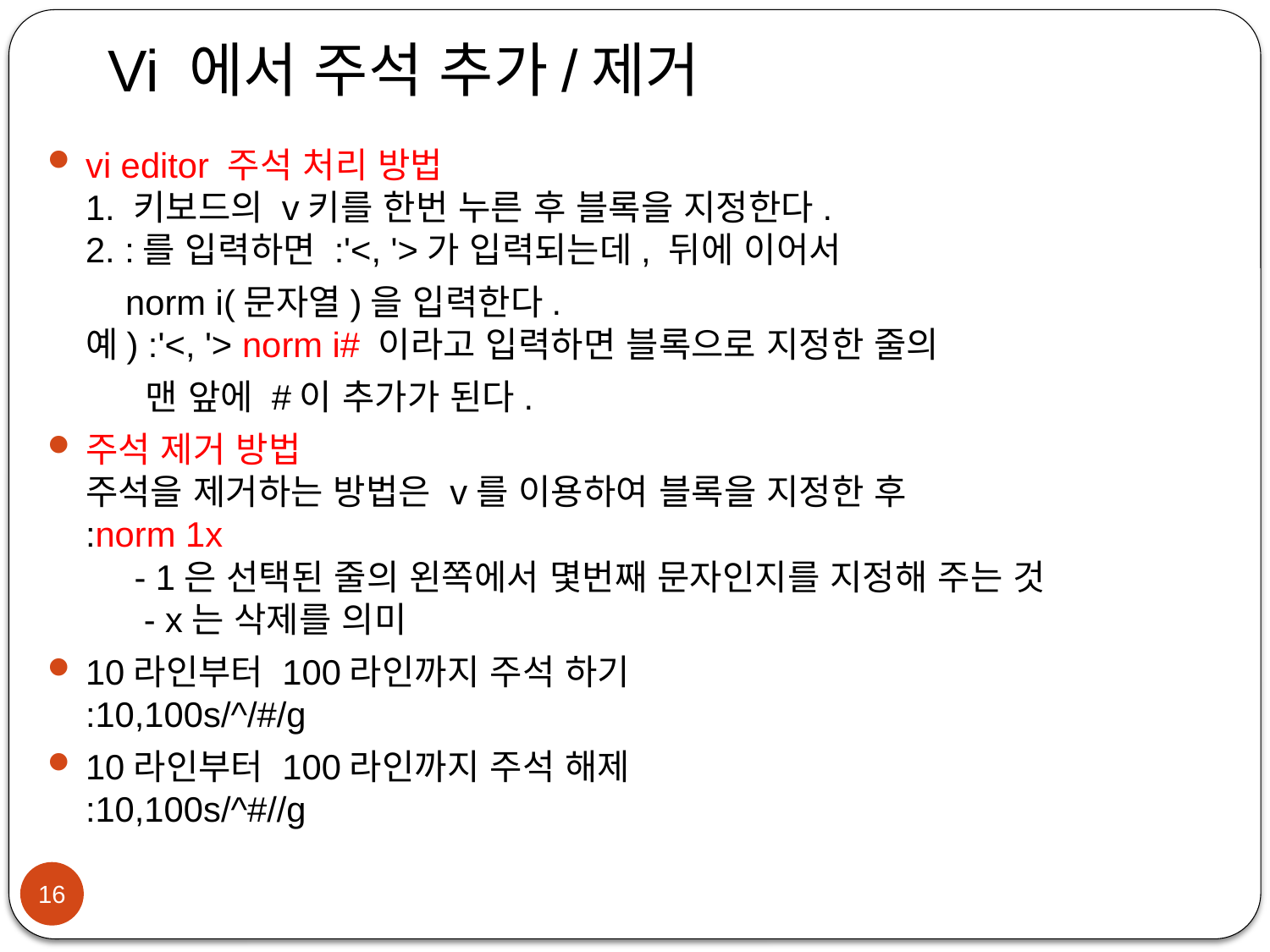

# Vi 에서 주석 추가/제거
vi editor 주석 처리 방법
1. 키보드의 v키를 한번 누른 후 블록을 지정한다.
2. :를 입력하면 :'<, '>가 입력되는데, 뒤에 이어서
        norm i(문자열)을 입력한다.
예) :'<, '> norm i# 이라고 입력하면 블록으로 지정한 줄의
         맨 앞에 #이 추가가 된다.
주석 제거 방법
주석을 제거하는 방법은 v를 이용하여 블록을 지정한 후
:norm 1x
     - 1은 선택된 줄의 왼쪽에서 몇번째 문자인지를 지정해 주는 것
     - x는 삭제를 의미
10라인부터 100라인까지 주석 하기
:10,100s/^/#/g
10라인부터 100라인까지 주석 해제
:10,100s/^#//g
16